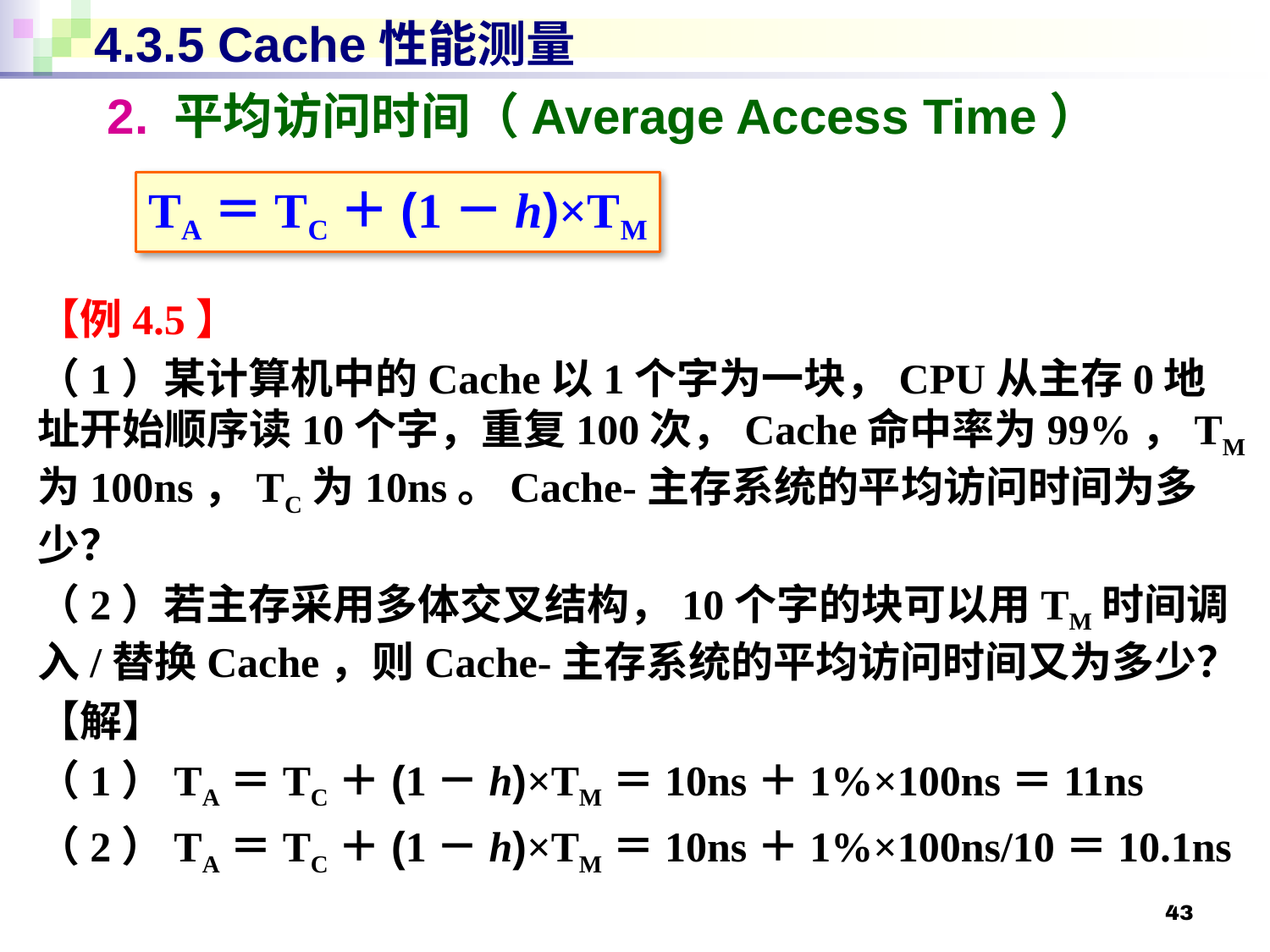

# 4.3.5 Cache性能测量
2. 平均访问时间（Average Access Time）
TA＝TC＋(1－h)×TM
【例4.5】
（1）某计算机中的Cache以1个字为一块，CPU从主存0地址开始顺序读10个字，重复100次，Cache命中率为99%，TM为100ns，TC为10ns。Cache-主存系统的平均访问时间为多少？
（2）若主存采用多体交叉结构，10个字的块可以用TM时间调入/替换Cache，则Cache-主存系统的平均访问时间又为多少？
【解】
（1）TA＝TC＋(1－h)×TM＝10ns＋1%×100ns＝11ns
（2）TA＝TC＋(1－h)×TM＝10ns＋1%×100ns/10＝10.1ns
43